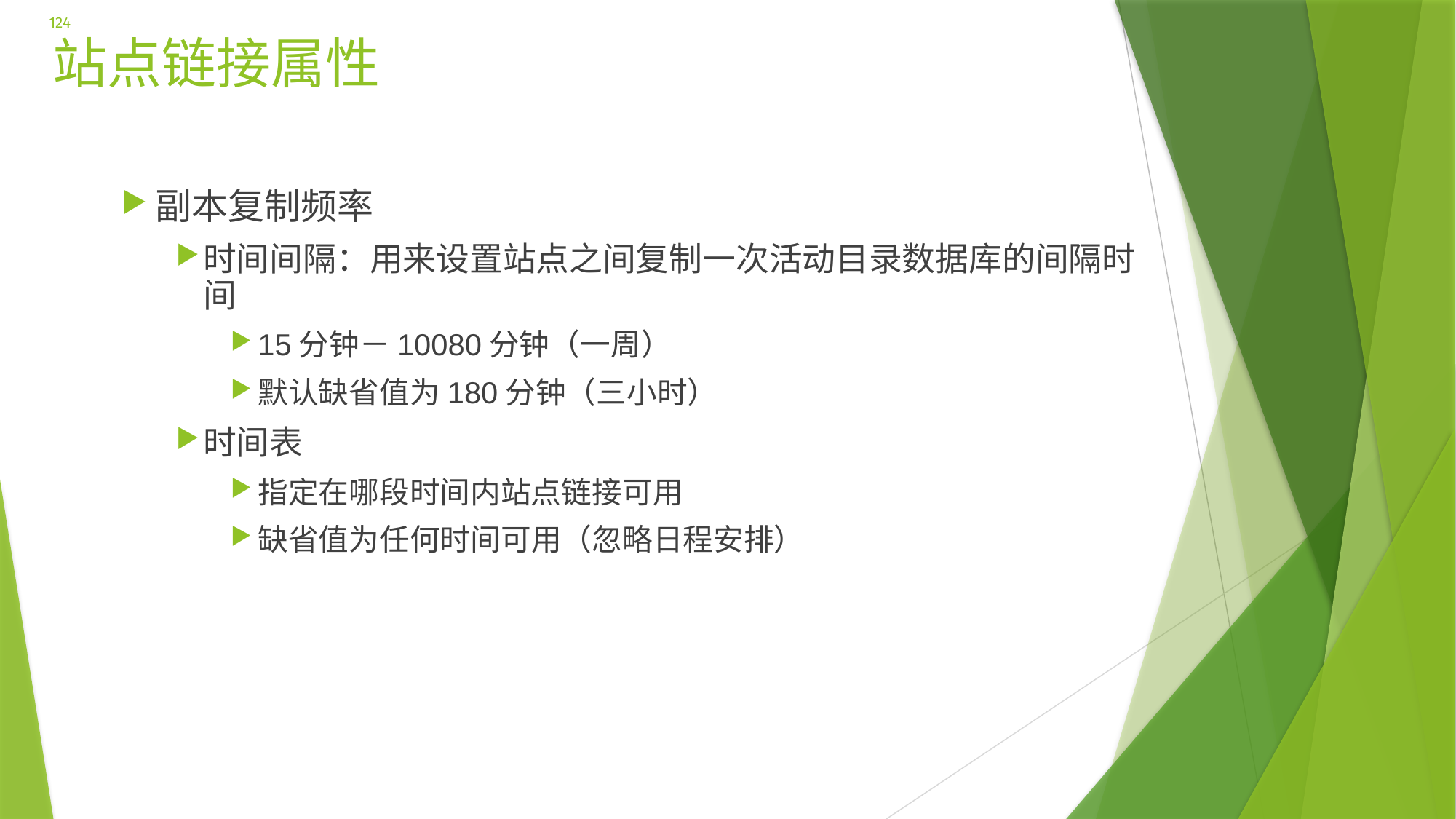

124
# 站点链接属性
副本复制频率
时间间隔：用来设置站点之间复制一次活动目录数据库的间隔时间
15分钟－10080分钟（一周）
默认缺省值为180分钟（三小时）
时间表
指定在哪段时间内站点链接可用
缺省值为任何时间可用（忽略日程安排）